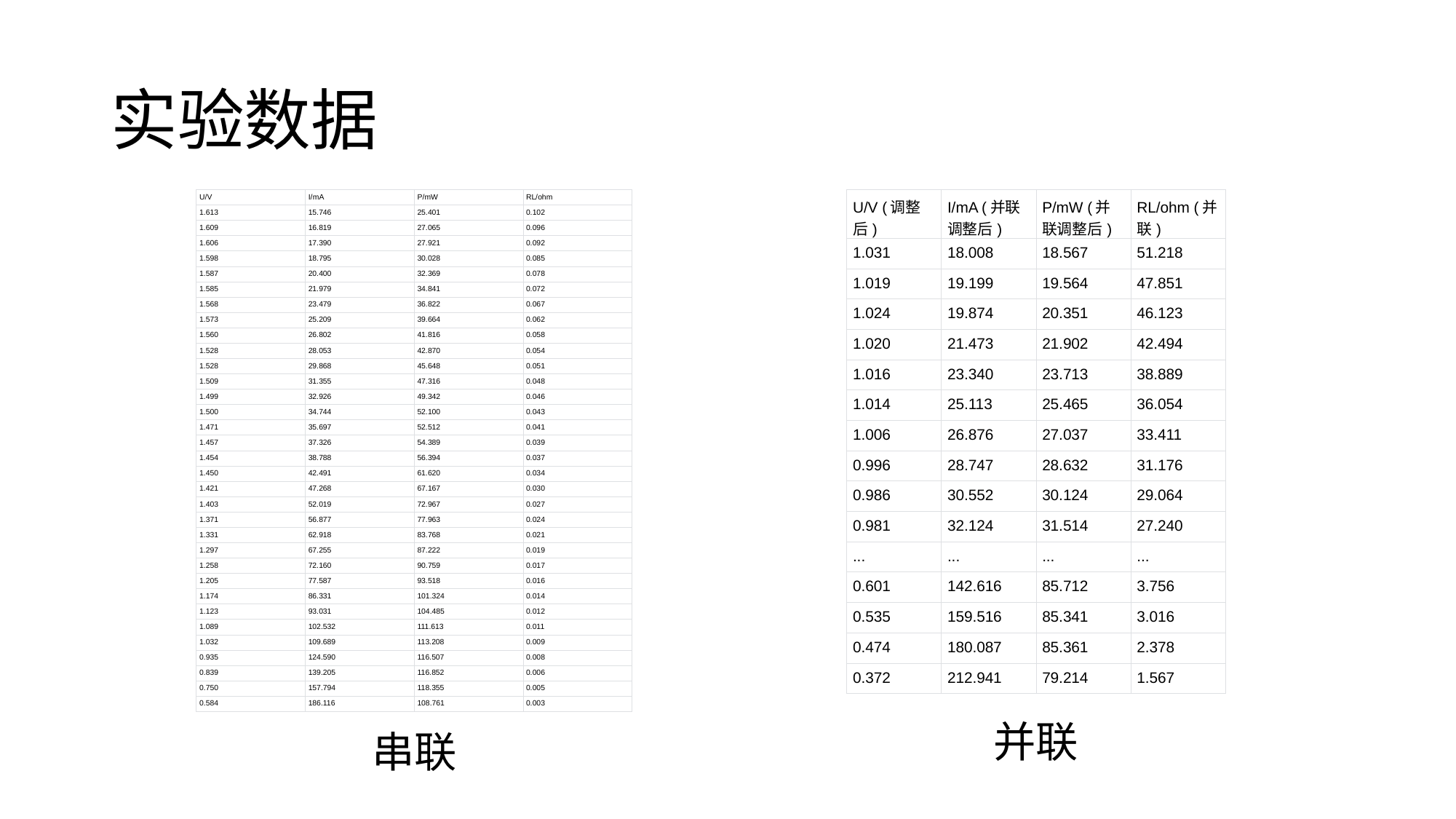

# 实验数据
| U/V | I/mA | P/mW | RL/ohm |
| --- | --- | --- | --- |
| 1.613 | 15.746 | 25.401 | 0.102 |
| 1.609 | 16.819 | 27.065 | 0.096 |
| 1.606 | 17.390 | 27.921 | 0.092 |
| 1.598 | 18.795 | 30.028 | 0.085 |
| 1.587 | 20.400 | 32.369 | 0.078 |
| 1.585 | 21.979 | 34.841 | 0.072 |
| 1.568 | 23.479 | 36.822 | 0.067 |
| 1.573 | 25.209 | 39.664 | 0.062 |
| 1.560 | 26.802 | 41.816 | 0.058 |
| 1.528 | 28.053 | 42.870 | 0.054 |
| 1.528 | 29.868 | 45.648 | 0.051 |
| 1.509 | 31.355 | 47.316 | 0.048 |
| 1.499 | 32.926 | 49.342 | 0.046 |
| 1.500 | 34.744 | 52.100 | 0.043 |
| 1.471 | 35.697 | 52.512 | 0.041 |
| 1.457 | 37.326 | 54.389 | 0.039 |
| 1.454 | 38.788 | 56.394 | 0.037 |
| 1.450 | 42.491 | 61.620 | 0.034 |
| 1.421 | 47.268 | 67.167 | 0.030 |
| 1.403 | 52.019 | 72.967 | 0.027 |
| 1.371 | 56.877 | 77.963 | 0.024 |
| 1.331 | 62.918 | 83.768 | 0.021 |
| 1.297 | 67.255 | 87.222 | 0.019 |
| 1.258 | 72.160 | 90.759 | 0.017 |
| 1.205 | 77.587 | 93.518 | 0.016 |
| 1.174 | 86.331 | 101.324 | 0.014 |
| 1.123 | 93.031 | 104.485 | 0.012 |
| 1.089 | 102.532 | 111.613 | 0.011 |
| 1.032 | 109.689 | 113.208 | 0.009 |
| 0.935 | 124.590 | 116.507 | 0.008 |
| 0.839 | 139.205 | 116.852 | 0.006 |
| 0.750 | 157.794 | 118.355 | 0.005 |
| 0.584 | 186.116 | 108.761 | 0.003 |
| U/V (调整后) | I/mA (并联调整后) | P/mW (并联调整后) | RL/ohm (并联) |
| --- | --- | --- | --- |
| 1.031 | 18.008 | 18.567 | 51.218 |
| 1.019 | 19.199 | 19.564 | 47.851 |
| 1.024 | 19.874 | 20.351 | 46.123 |
| 1.020 | 21.473 | 21.902 | 42.494 |
| 1.016 | 23.340 | 23.713 | 38.889 |
| 1.014 | 25.113 | 25.465 | 36.054 |
| 1.006 | 26.876 | 27.037 | 33.411 |
| 0.996 | 28.747 | 28.632 | 31.176 |
| 0.986 | 30.552 | 30.124 | 29.064 |
| 0.981 | 32.124 | 31.514 | 27.240 |
| ... | ... | ... | ... |
| 0.601 | 142.616 | 85.712 | 3.756 |
| 0.535 | 159.516 | 85.341 | 3.016 |
| 0.474 | 180.087 | 85.361 | 2.378 |
| 0.372 | 212.941 | 79.214 | 1.567 |

并联
串联